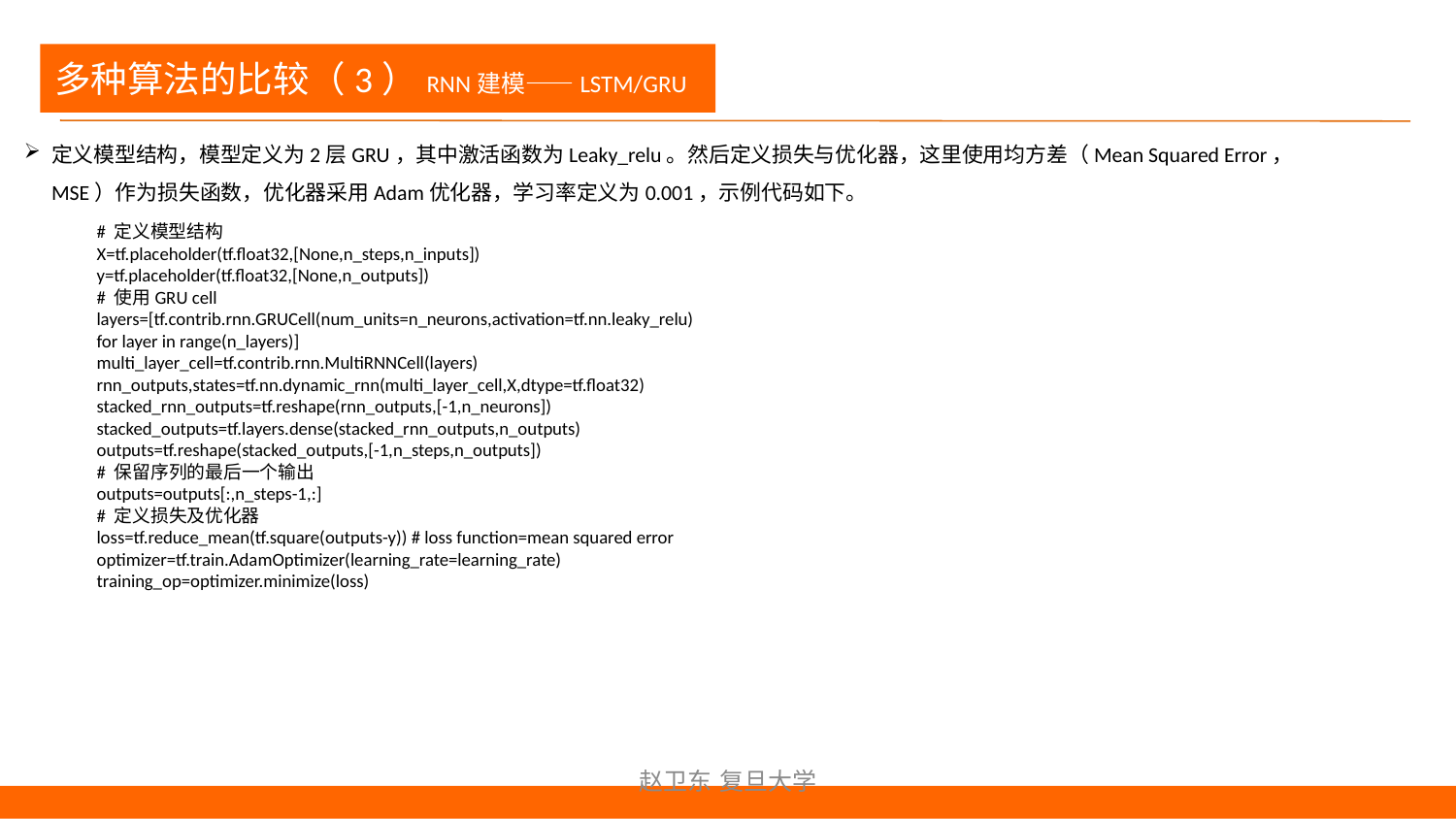

多种算法的比较（3）RNN建模——LSTM/GRU
定义模型结构，模型定义为2层GRU，其中激活函数为Leaky_relu。然后定义损失与优化器，这里使用均方差（Mean Squared Error，MSE）作为损失函数，优化器采用Adam优化器，学习率定义为0.001，示例代码如下。
# 定义模型结构
X=tf.placeholder(tf.float32,[None,n_steps,n_inputs])
y=tf.placeholder(tf.float32,[None,n_outputs])
# 使用GRU cell
layers=[tf.contrib.rnn.GRUCell(num_units=n_neurons,activation=tf.nn.leaky_relu)
for layer in range(n_layers)]
multi_layer_cell=tf.contrib.rnn.MultiRNNCell(layers)
rnn_outputs,states=tf.nn.dynamic_rnn(multi_layer_cell,X,dtype=tf.float32)
stacked_rnn_outputs=tf.reshape(rnn_outputs,[-1,n_neurons])
stacked_outputs=tf.layers.dense(stacked_rnn_outputs,n_outputs)
outputs=tf.reshape(stacked_outputs,[-1,n_steps,n_outputs])
# 保留序列的最后一个输出
outputs=outputs[:,n_steps-1,:]
# 定义损失及优化器
loss=tf.reduce_mean(tf.square(outputs-y)) # loss function=mean squared error
optimizer=tf.train.AdamOptimizer(learning_rate=learning_rate)
training_op=optimizer.minimize(loss)
赵卫东 复旦大学